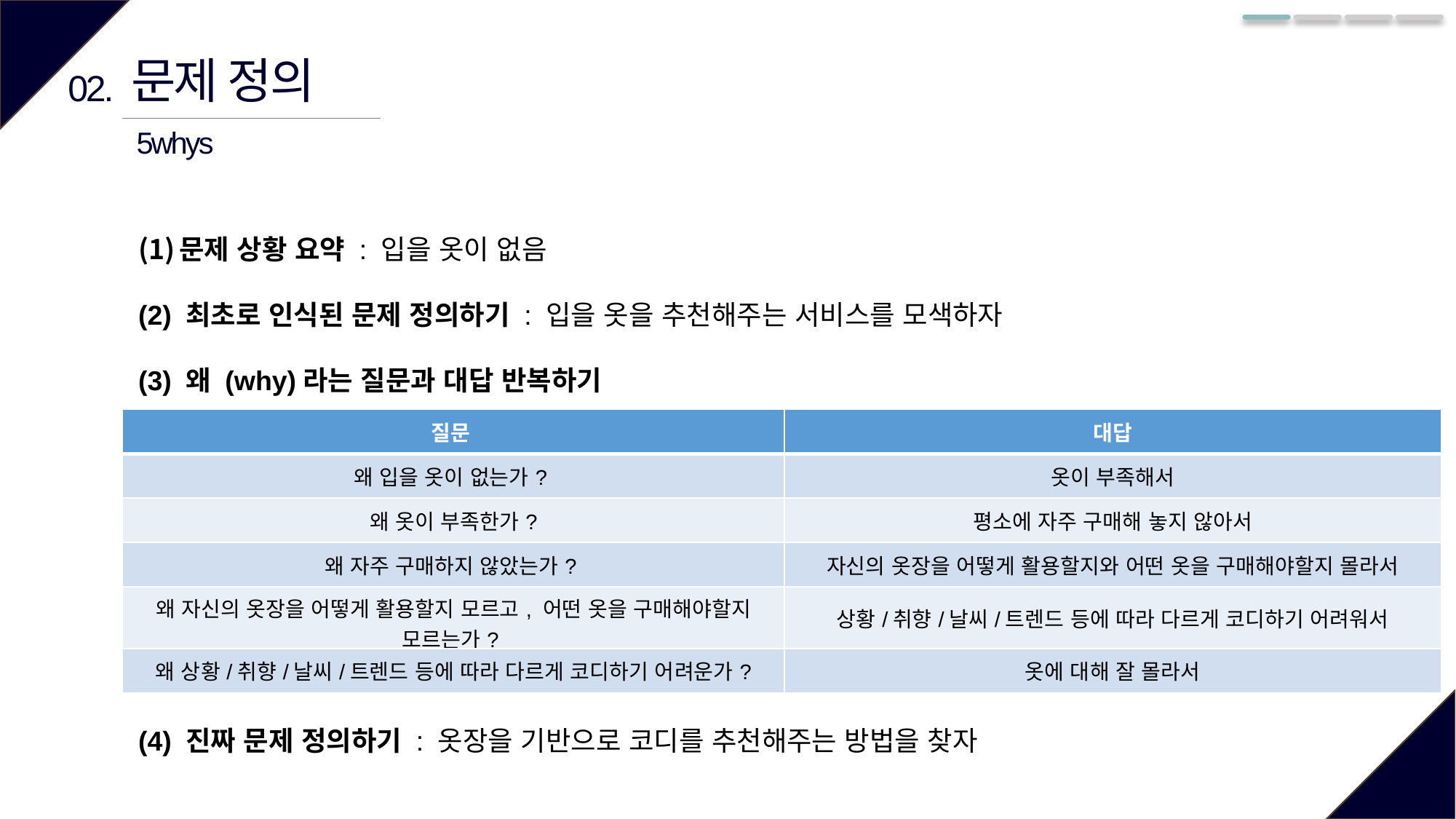

문제 정의
02.
5whys
문제 상황 요약 : 입을 옷이 없음

(2) 최초로 인식된 문제 정의하기 : 입을 옷을 추천해주는 서비스를 모색하자

(3) 왜 (why)라는 질문과 대답 반복하기

(4) 진짜 문제 정의하기 : 옷장을 기반으로 코디를 추천해주는 방법을 찾자
| 질문 | 대답 |
| --- | --- |
| 왜 입을 옷이 없는가? | 옷이 부족해서 |
| 왜 옷이 부족한가? | 평소에 자주 구매해 놓지 않아서 |
| 왜 자주 구매하지 않았는가? | 자신의 옷장을 어떻게 활용할지와 어떤 옷을 구매해야할지 몰라서 |
| 왜 자신의 옷장을 어떻게 활용할지 모르고, 어떤 옷을 구매해야할지 모르는가? | 상황/취향/날씨/트렌드 등에 따라 다르게 코디하기 어려워서 |
| 왜 상황/취향/날씨/트렌드 등에 따라 다르게 코디하기 어려운가? | 옷에 대해 잘 몰라서 |